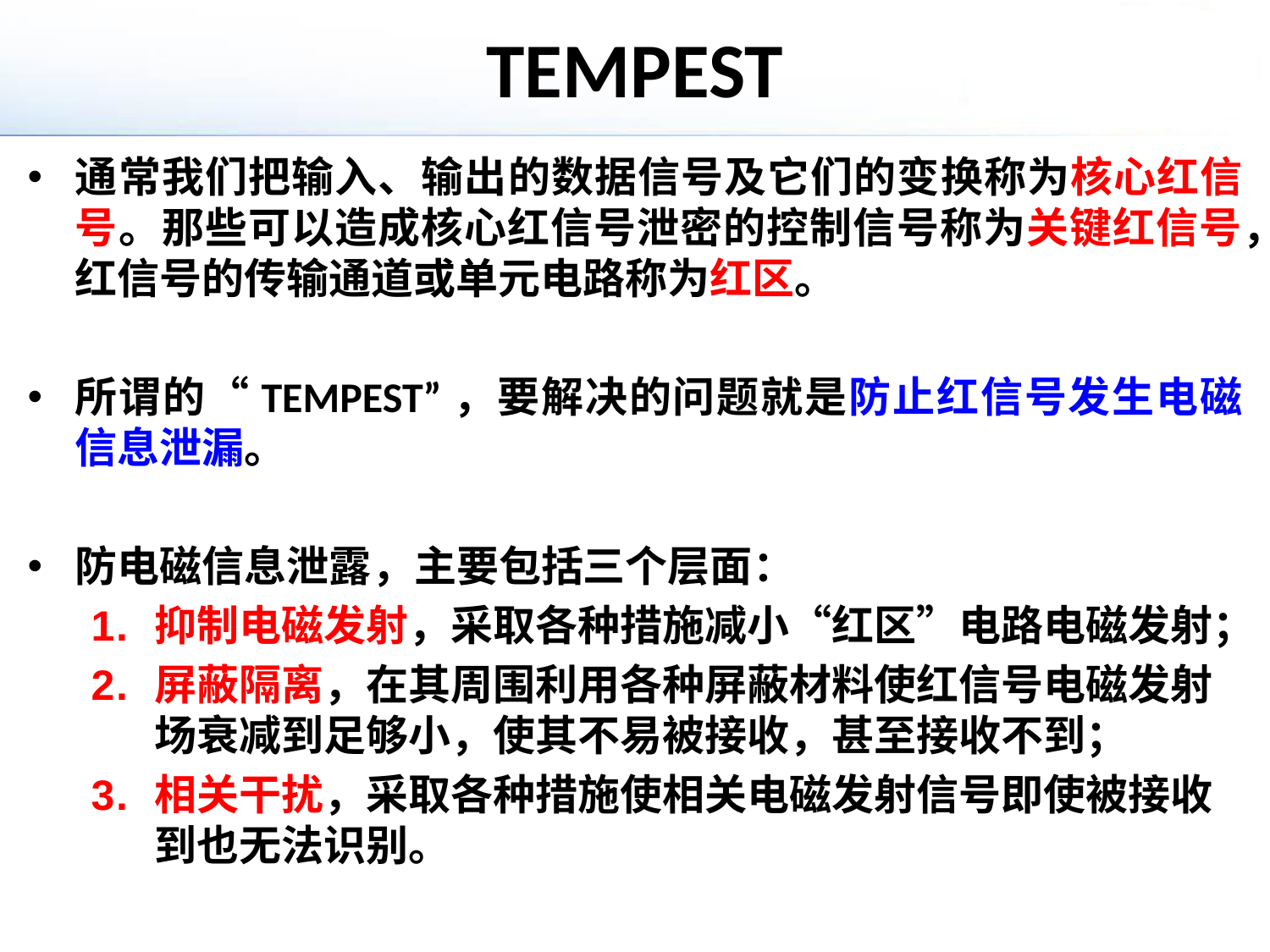

# TEMPEST
通常我们把输入、输出的数据信号及它们的变换称为核心红信号。那些可以造成核心红信号泄密的控制信号称为关键红信号，红信号的传输通道或单元电路称为红区。

所谓的“TEMPEST”，要解决的问题就是防止红信号发生电磁信息泄漏。

防电磁信息泄露，主要包括三个层面：
抑制电磁发射，采取各种措施减小“红区”电路电磁发射；
屏蔽隔离，在其周围利用各种屏蔽材料使红信号电磁发射场衰减到足够小，使其不易被接收，甚至接收不到；
相关干扰，采取各种措施使相关电磁发射信号即使被接收到也无法识别。